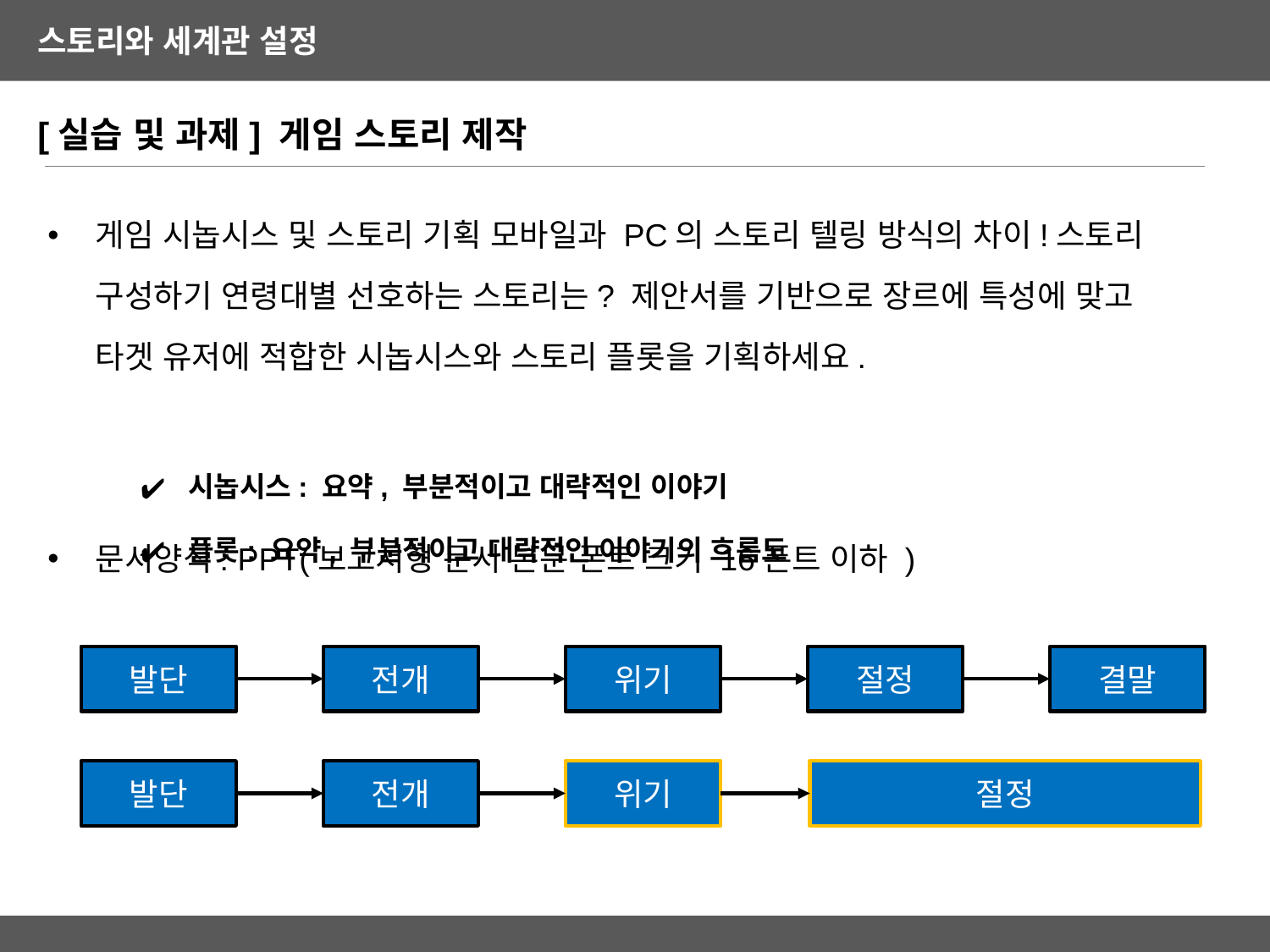

[실습 및 과제] 게임 스토리 제작
게임 시놉시스 및 스토리 기획 모바일과 PC의 스토리 텔링 방식의 차이!스토리 구성하기 연령대별 선호하는 스토리는? 제안서를 기반으로 장르에 특성에 맞고 타겟 유저에 적합한 시놉시스와 스토리 플롯을 기획하세요.

문서양식: PPT(보고서형 문서 본문 폰트 크기 16폰트 이하 )
시놉시스: 요약, 부분적이고 대략적인 이야기
플롯: 요약, 부분적이고 대략적인 이야기의 흐름도
발단
전개
위기
절정
결말
발단
전개
위기
절정